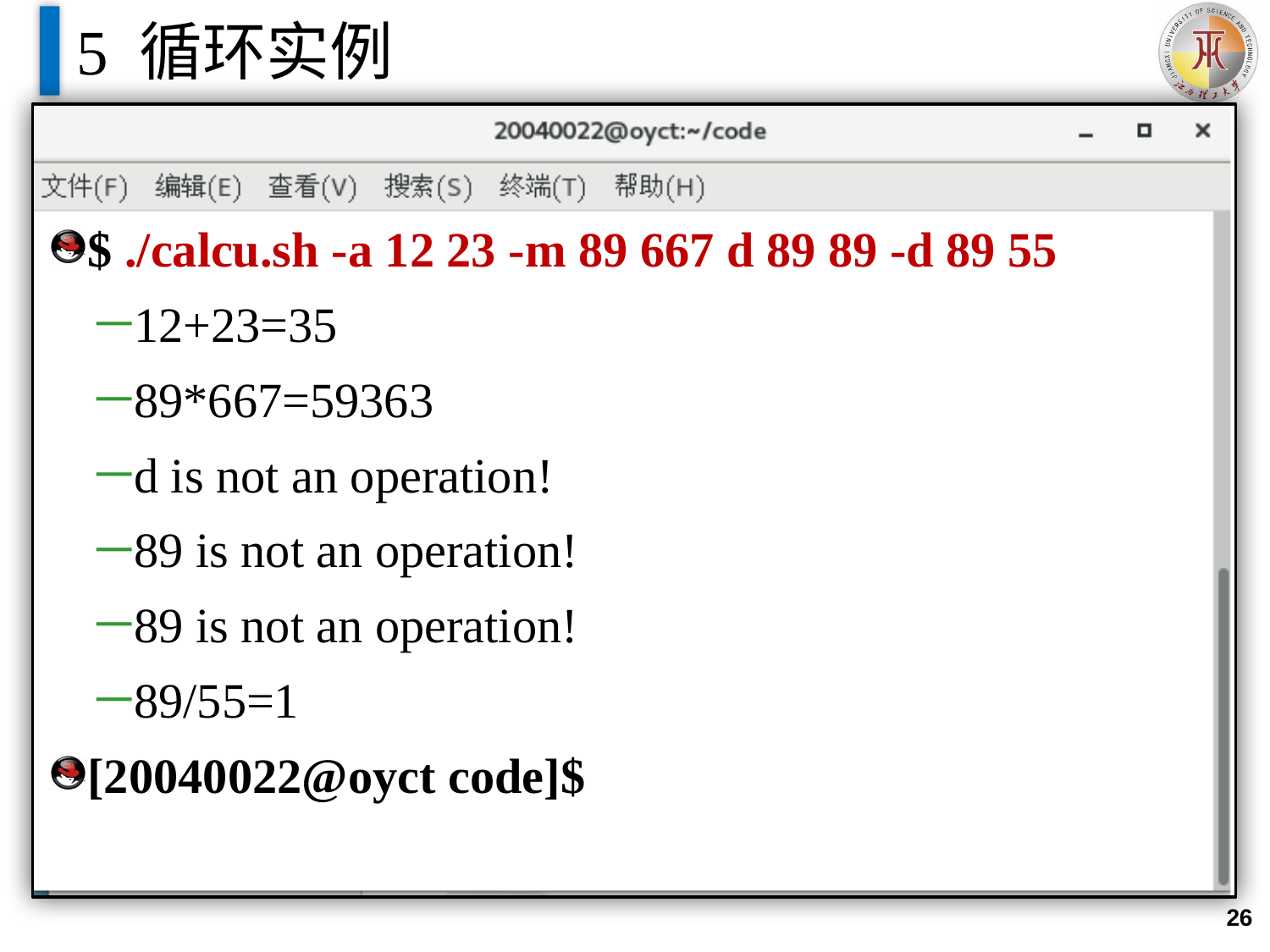

# 5 循环实例
$ ./calcu.sh -a 12 23 -m 89 667 d 89 89 -d 89 55
12+23=35
89*667=59363
d is not an operation!
89 is not an operation!
89 is not an operation!
89/55=1
[20040022@oyct code]$
26